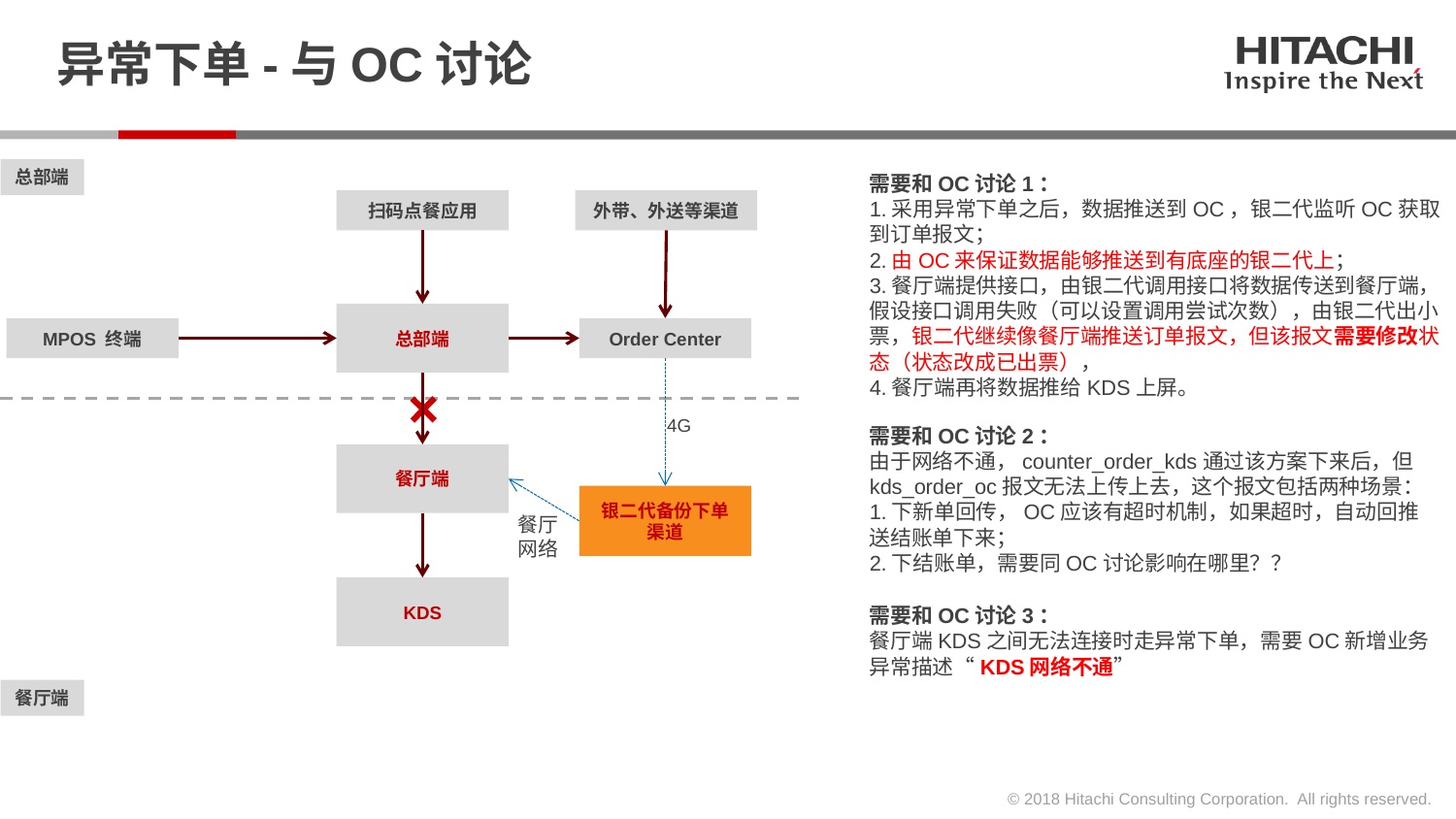

# 异常下单-与OC讨论
总部端
需要和OC讨论1：
1.采用异常下单之后，数据推送到OC，银二代监听OC获取到订单报文；
2.由OC来保证数据能够推送到有底座的银二代上；
3.餐厅端提供接口，由银二代调用接口将数据传送到餐厅端，假设接口调用失败（可以设置调用尝试次数），由银二代出小票，银二代继续像餐厅端推送订单报文，但该报文需要修改状态（状态改成已出票），
4.餐厅端再将数据推给KDS上屏。
扫码点餐应用
外带、外送等渠道
总部端
Order Center
MPOS 终端

4G
需要和OC讨论2：
由于网络不通，counter_order_kds通过该方案下来后，但kds_order_oc报文无法上传上去，这个报文包括两种场景：
1.下新单回传，OC应该有超时机制，如果超时，自动回推送结账单下来；
2.下结账单，需要同OC讨论影响在哪里？？
餐厅端
银二代备份下单渠道
餐厅
网络
KDS
需要和OC讨论3：
餐厅端KDS之间无法连接时走异常下单，需要OC新增业务异常描述“KDS网络不通”
餐厅端